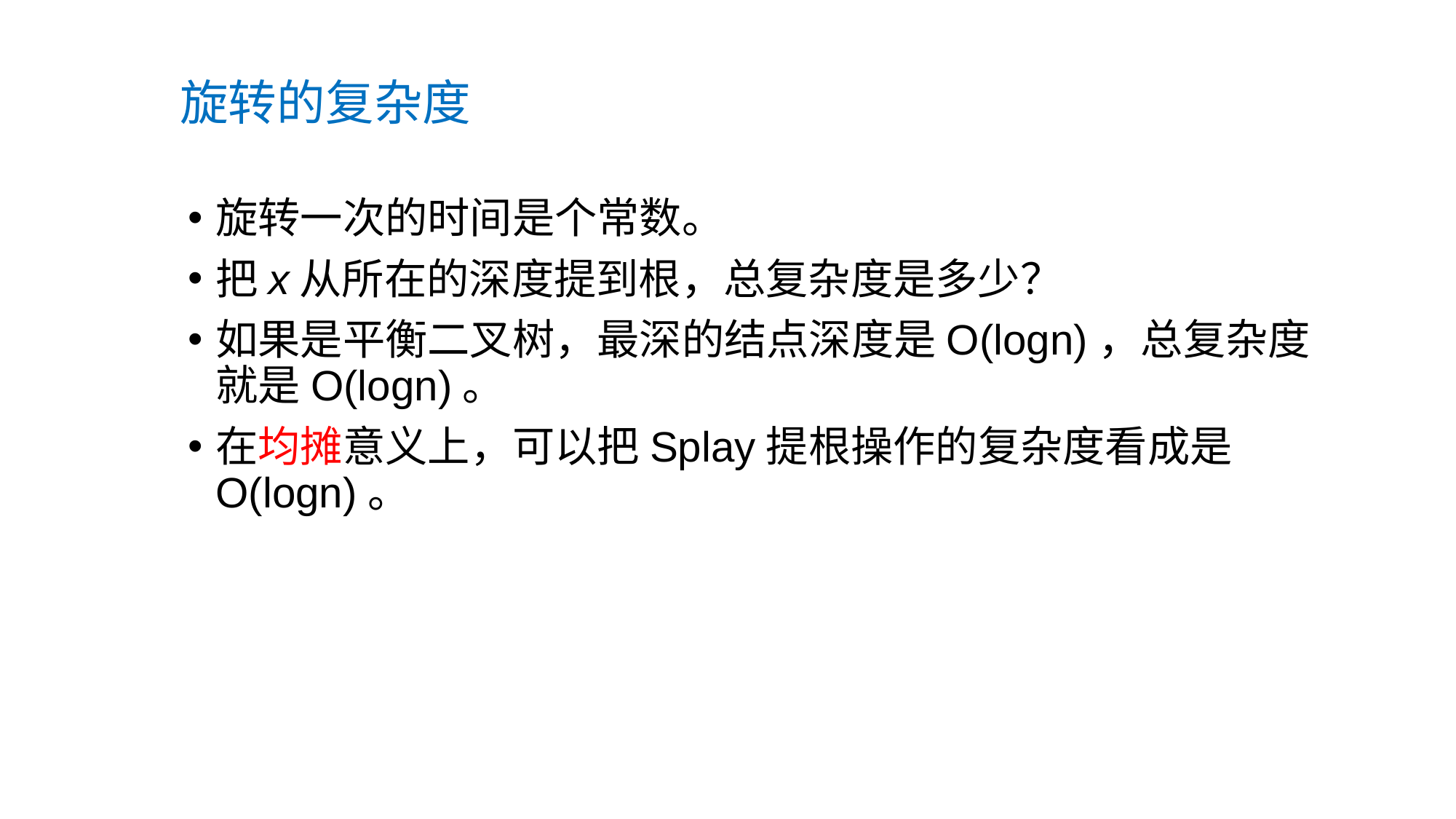

# 旋转的复杂度
旋转一次的时间是个常数。
把x从所在的深度提到根，总复杂度是多少？
如果是平衡二叉树，最深的结点深度是O(logn)，总复杂度就是O(logn)。
在均摊意义上，可以把Splay提根操作的复杂度看成是O(logn)。